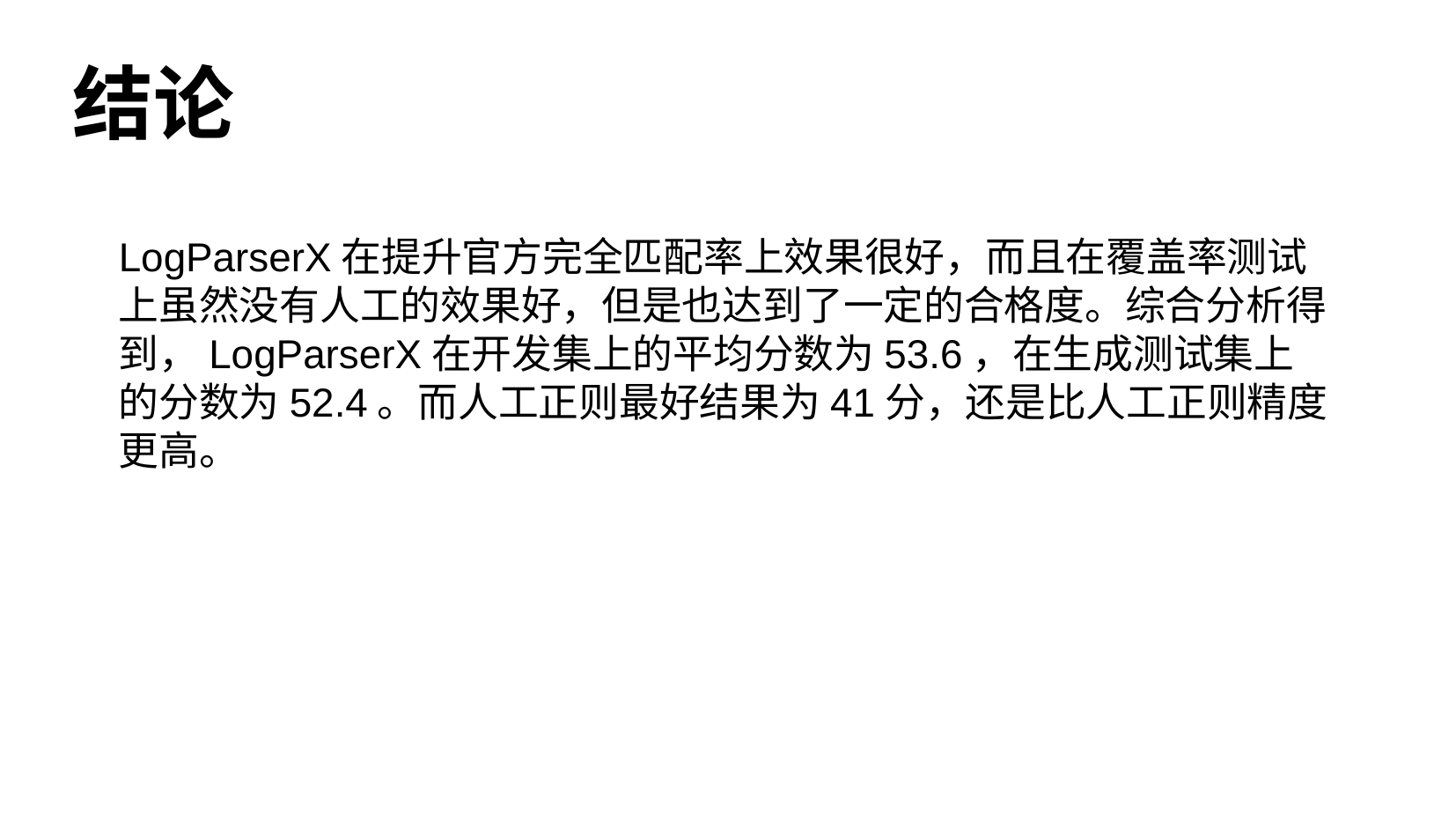

结论
LogParserX在提升官方完全匹配率上效果很好，而且在覆盖率测试上虽然没有人工的效果好，但是也达到了一定的合格度。综合分析得到，LogParserX在开发集上的平均分数为53.6，在生成测试集上的分数为52.4。而人工正则最好结果为41分，还是比人工正则精度更高。